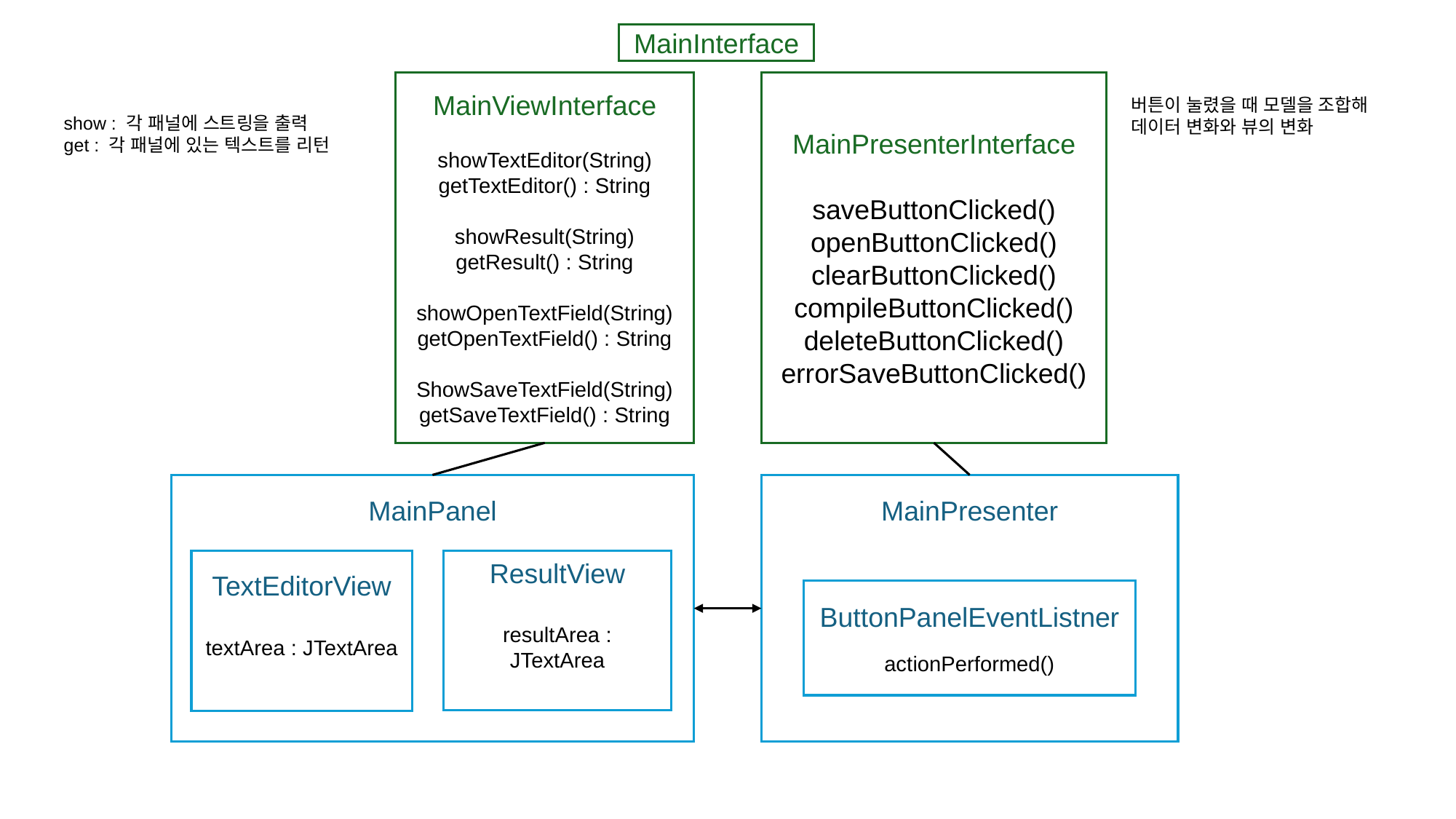

MainInterface
MainViewInterface

showTextEditor(String)
getTextEditor() : String

showResult(String)
getResult() : String

showOpenTextField(String)
getOpenTextField() : String

ShowSaveTextField(String)
getSaveTextField() : String
MainPresenterInterface

saveButtonClicked()
openButtonClicked()
clearButtonClicked()
compileButtonClicked()
deleteButtonClicked()
errorSaveButtonClicked()
버튼이 눌렸을 때 모델을 조합해
데이터 변화와 뷰의 변화
show : 각 패널에 스트링을 출력
get : 각 패널에 있는 텍스트를 리턴
MainPanel

ResultView

resultArea : JTextArea

TextEditorView

textArea : JTextArea

MainPresenter

ButtonPanelEventListner

actionPerformed()